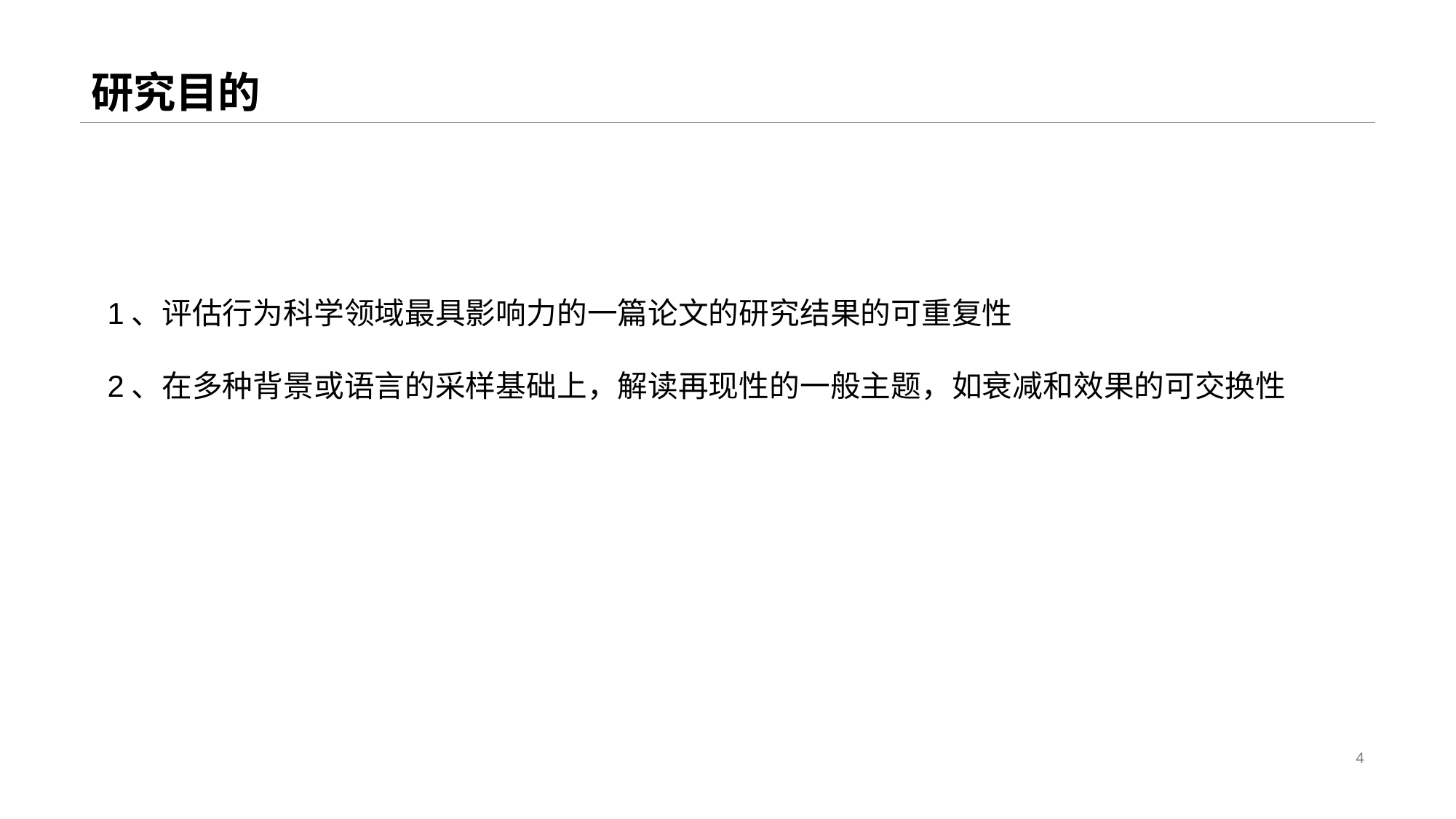

# 研究目的

1、评估行为科学领域最具影响力的一篇论文的研究结果的可重复性
2、在多种背景或语言的采样基础上，解读再现性的一般主题，如衰减和效果的可交换性

4